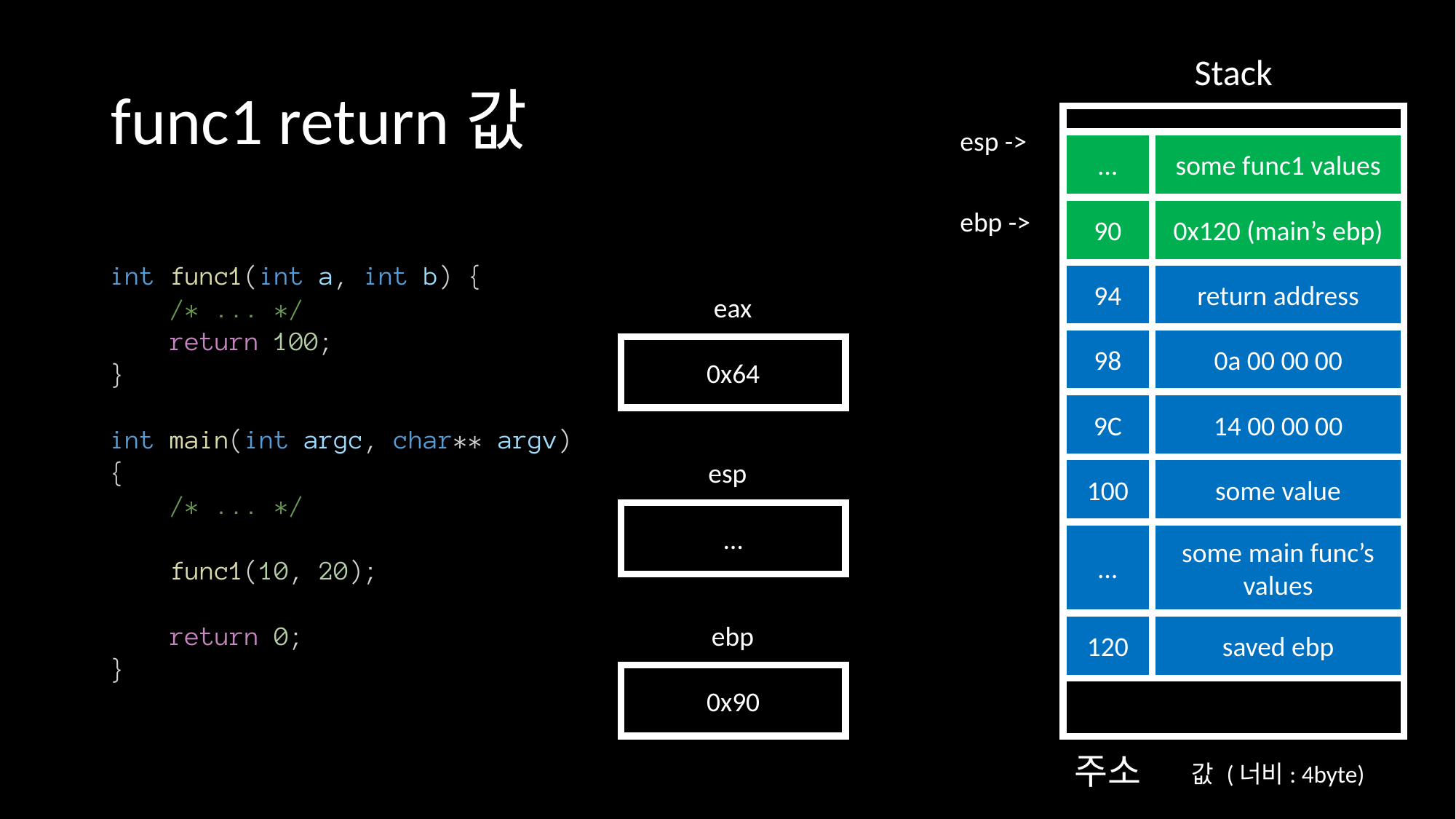

# func1 return값
Stack

esp ->
…
some func1 values
90
0x120 (main’s ebp)
ebp ->
int func1(int a, int b) {
    /* ... */
    return 100;
}
int main(int argc, char** argv)
{
    /* ... */
    func1(10, 20);
    return 0;
}

94
return address
eax
98
0a 00 00 00
0x64
9C
14 00 00 00
esp
100
some value
…
…
some main func’s values
ebp
120
saved ebp
0x90
주소
값 (너비: 4byte)